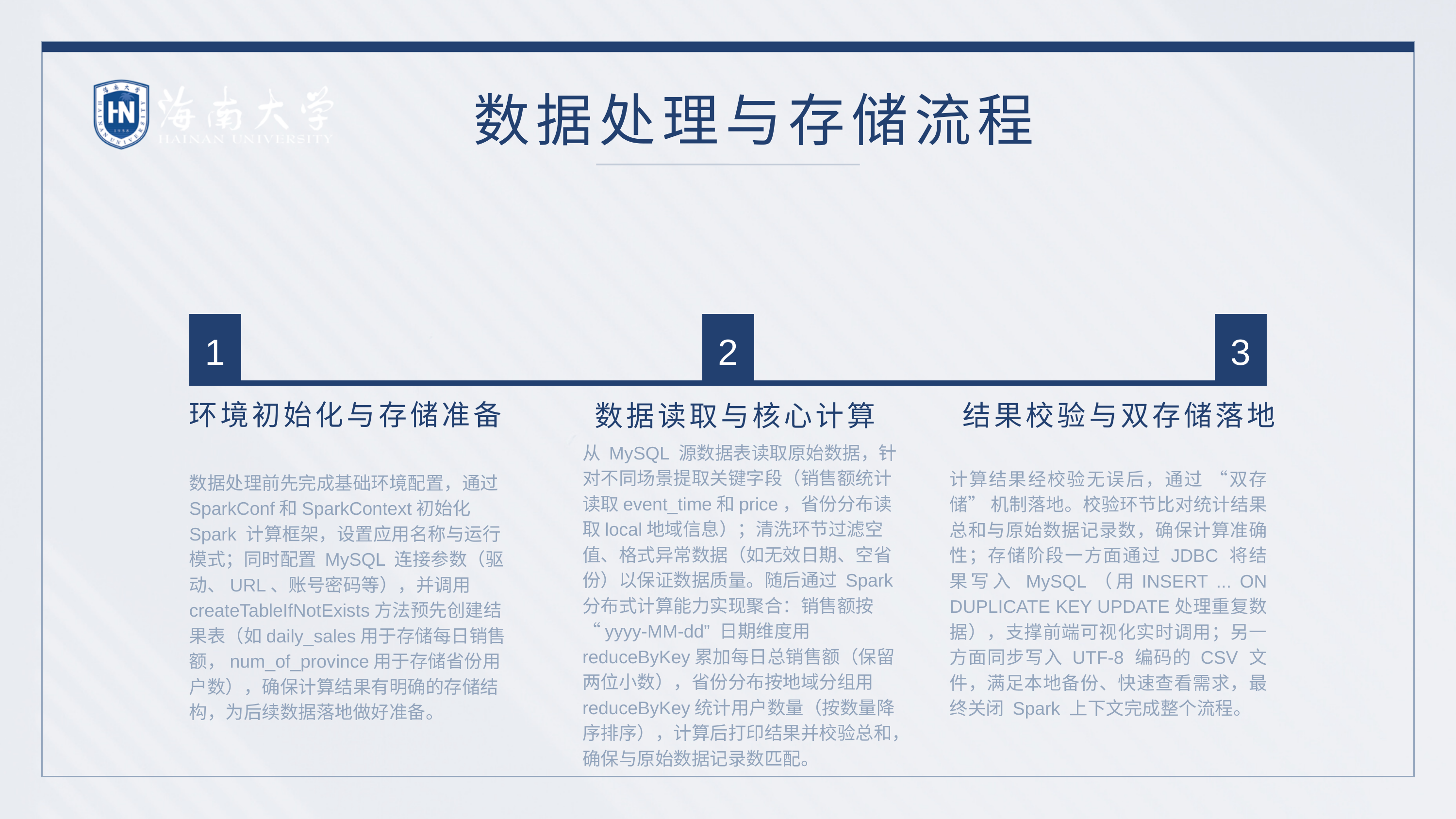

数据处理与存储流程

1
2
3

环境初始化与存储准备
结果校验与双存储落地
数据读取与核心计算
从 MySQL 源数据表读取原始数据，针对不同场景提取关键字段（销售额统计读取event_time和price，省份分布读取local地域信息）；清洗环节过滤空值、格式异常数据（如无效日期、空省份）以保证数据质量。随后通过 Spark 分布式计算能力实现聚合：销售额按 “yyyy-MM-dd” 日期维度用reduceByKey累加每日总销售额（保留两位小数），省份分布按地域分组用reduceByKey统计用户数量（按数量降序排序），计算后打印结果并校验总和，确保与原始数据记录数匹配。
计算结果经校验无误后，通过 “双存储” 机制落地。校验环节比对统计结果总和与原始数据记录数，确保计算准确性；存储阶段一方面通过 JDBC 将结果写入 MySQL（用INSERT ... ON DUPLICATE KEY UPDATE处理重复数据），支撑前端可视化实时调用；另一方面同步写入 UTF-8 编码的 CSV 文件，满足本地备份、快速查看需求，最终关闭 Spark 上下文完成整个流程。
数据处理前先完成基础环境配置，通过SparkConf和SparkContext初始化 Spark 计算框架，设置应用名称与运行模式；同时配置 MySQL 连接参数（驱动、URL、账号密码等），并调用createTableIfNotExists方法预先创建结果表（如daily_sales用于存储每日销售额，num_of_province用于存储省份用户数），确保计算结果有明确的存储结构，为后续数据落地做好准备。